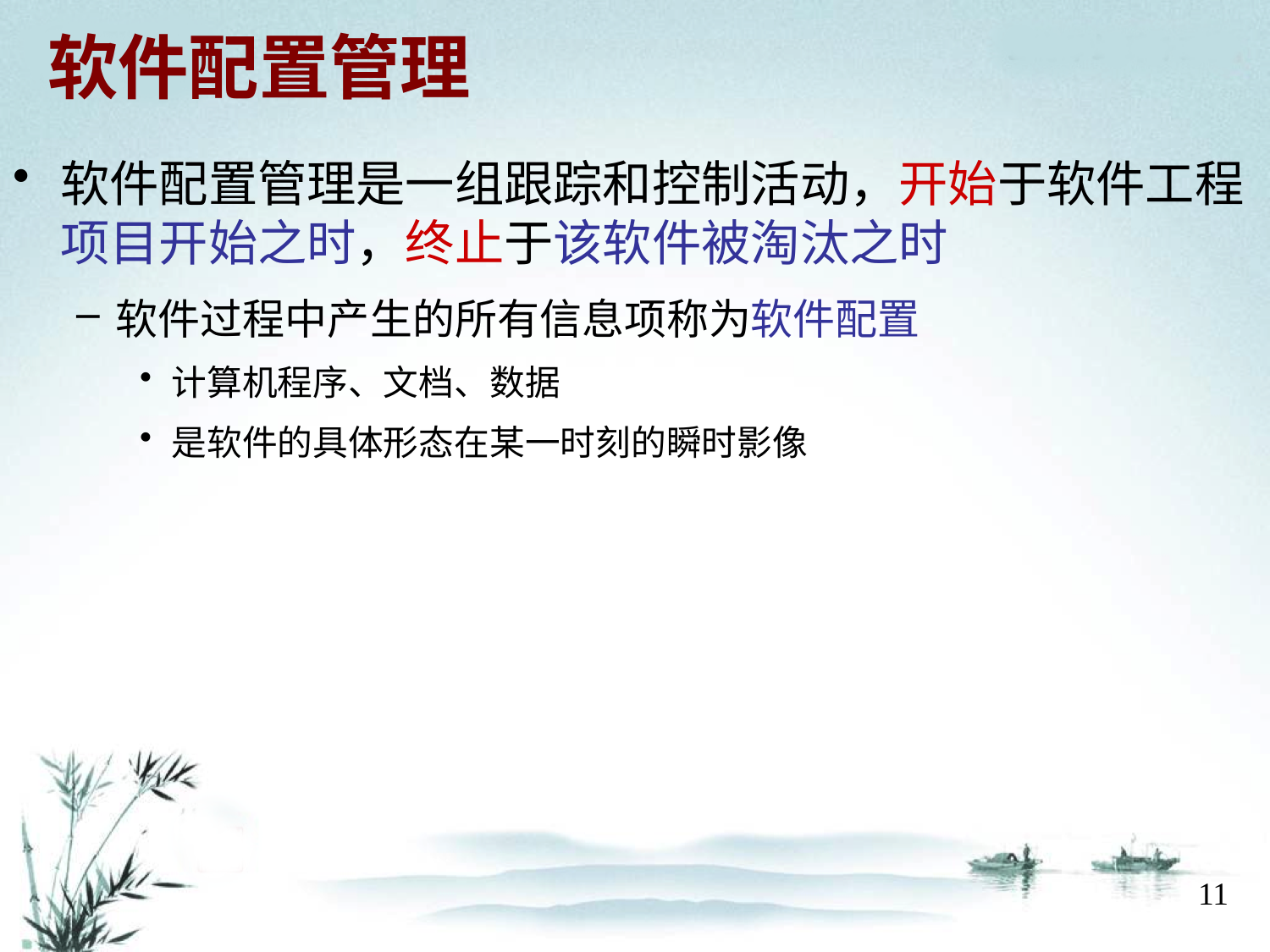

# 软件配置管理
软件配置管理是一组跟踪和控制活动，开始于软件工程项目开始之时，终止于该软件被淘汰之时
软件过程中产生的所有信息项称为软件配置
计算机程序、文档、数据
是软件的具体形态在某一时刻的瞬时影像
11